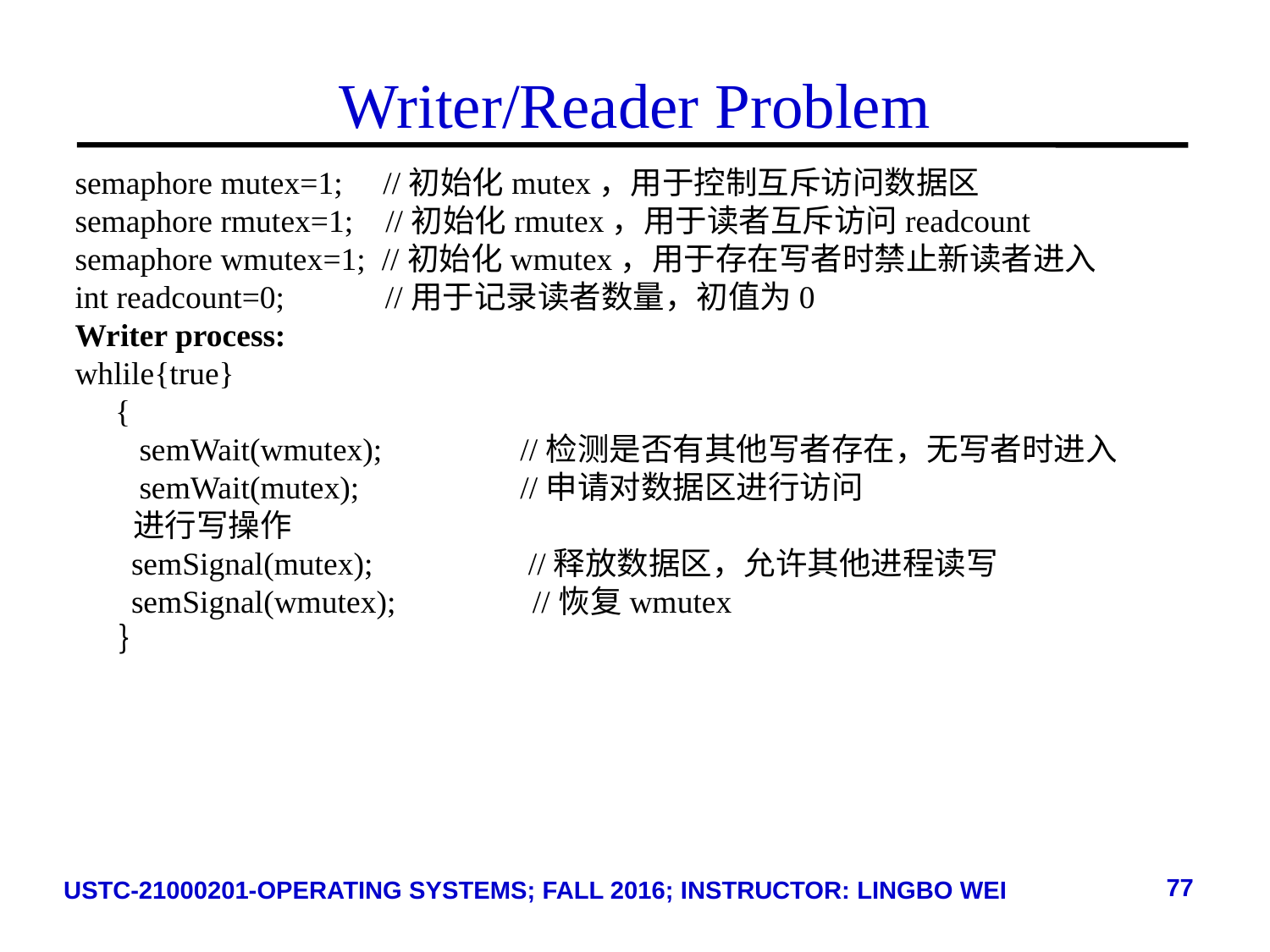

# Writer/Reader Problem
semaphore mutex=1;     //初始化mutex，用于控制互斥访问数据区
semaphore rmutex=1;    //初始化rmutex，用于读者互斥访问readcount
semaphore wmutex=1;  //初始化wmutex，用于存在写者时禁止新读者进入
int readcount=0;	       //用于记录读者数量，初值为0
Writer process:
whlile{true}
     {
        semWait(wmutex);	        //检测是否有其他写者存在，无写者时进入
        semWait(mutex);	        //申请对数据区进行访问
       进行写操作
       semSignal(mutex);	         //释放数据区，允许其他进程读写
       semSignal(wmutex);                 //恢复wmutex
     ｝
77
USTC-21000201-OPERATING SYSTEMS; FALL 2016; INSTRUCTOR: LINGBO WEI